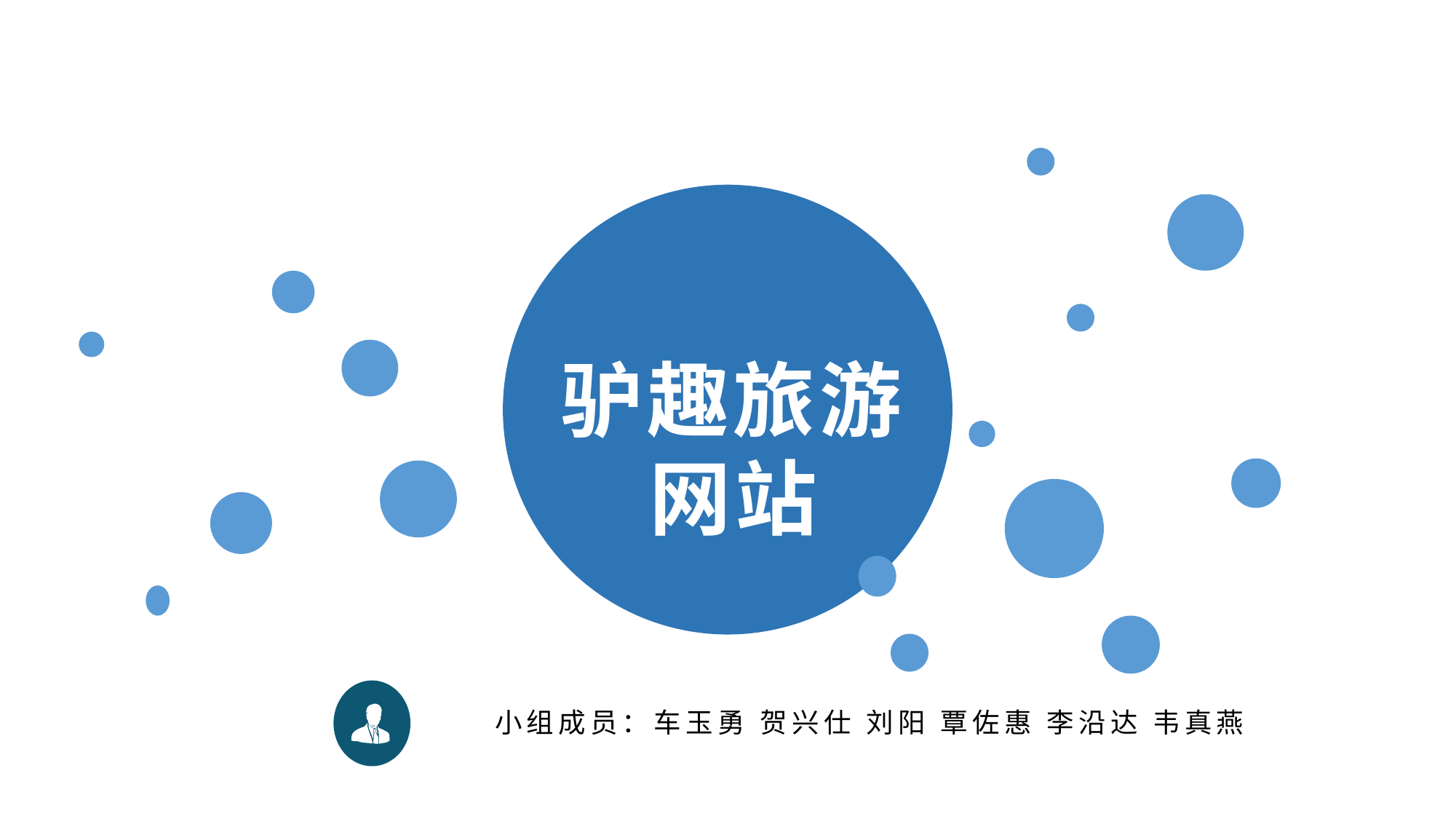

驴趣旅游网站

小组成员：车玉勇 贺兴仕 刘阳 覃佐惠 李沿达 韦真燕